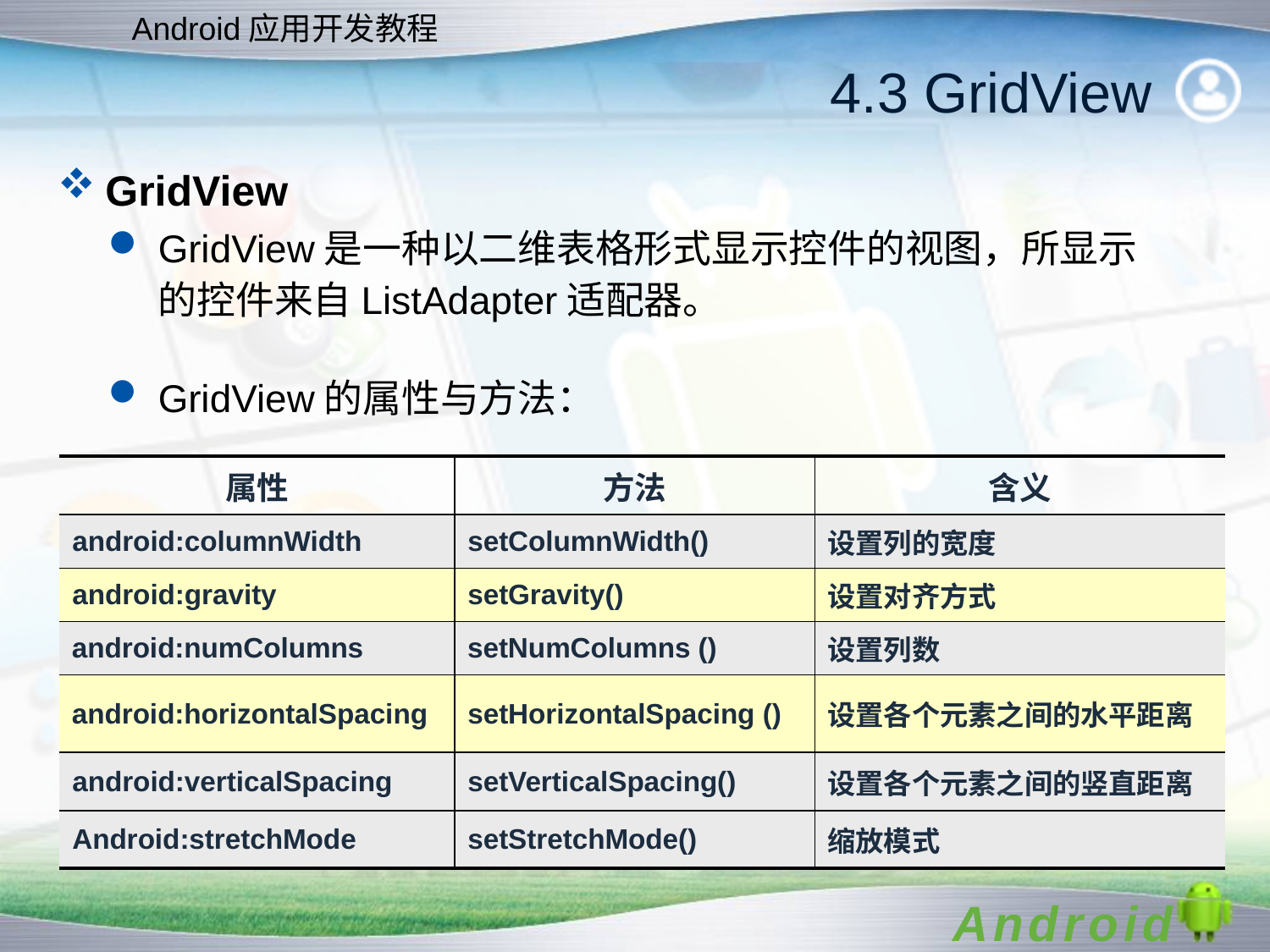

# 4.3 GridView
GridView
GridView是一种以二维表格形式显示控件的视图，所显示的控件来自ListAdapter适配器。

GridView的属性与方法：
| 属性 | 方法 | 含义 |
| --- | --- | --- |
| android:columnWidth | setColumnWidth() | 设置列的宽度 |
| android:gravity | setGravity() | 设置对齐方式 |
| android:numColumns | setNumColumns () | 设置列数 |
| android:horizontalSpacing | setHorizontalSpacing () | 设置各个元素之间的水平距离 |
| android:verticalSpacing | setVerticalSpacing() | 设置各个元素之间的竖直距离 |
| Android:stretchMode | setStretchMode() | 缩放模式 |